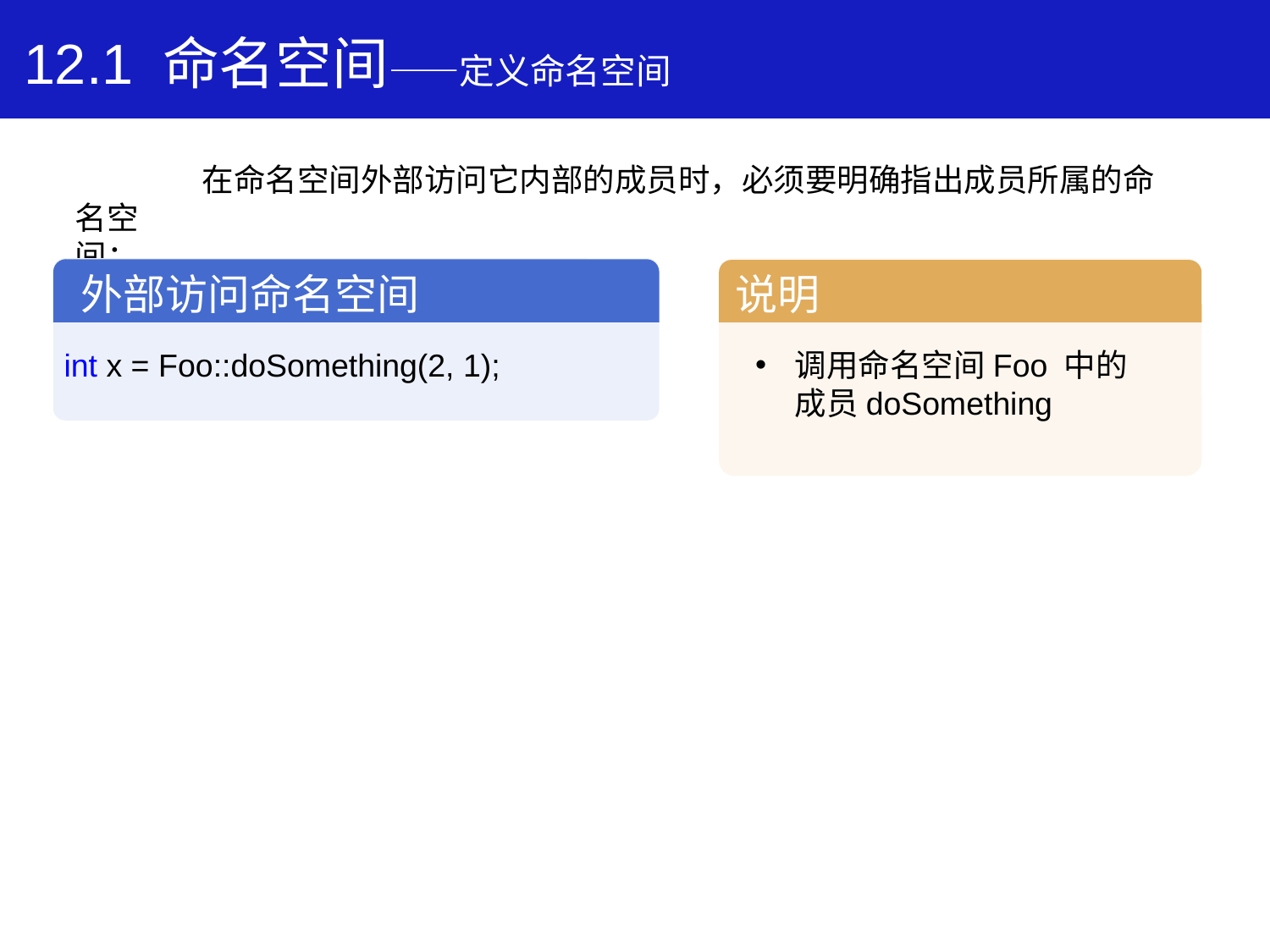

12.1 命名空间——定义命名空间
	在命名空间外部访问它内部的成员时，必须要明确指出成员所属的命名空
间：

说明

外部访问命名空间
int x = Foo::doSomething(2, 1);
调用命名空间Foo 中的成员doSomething
7